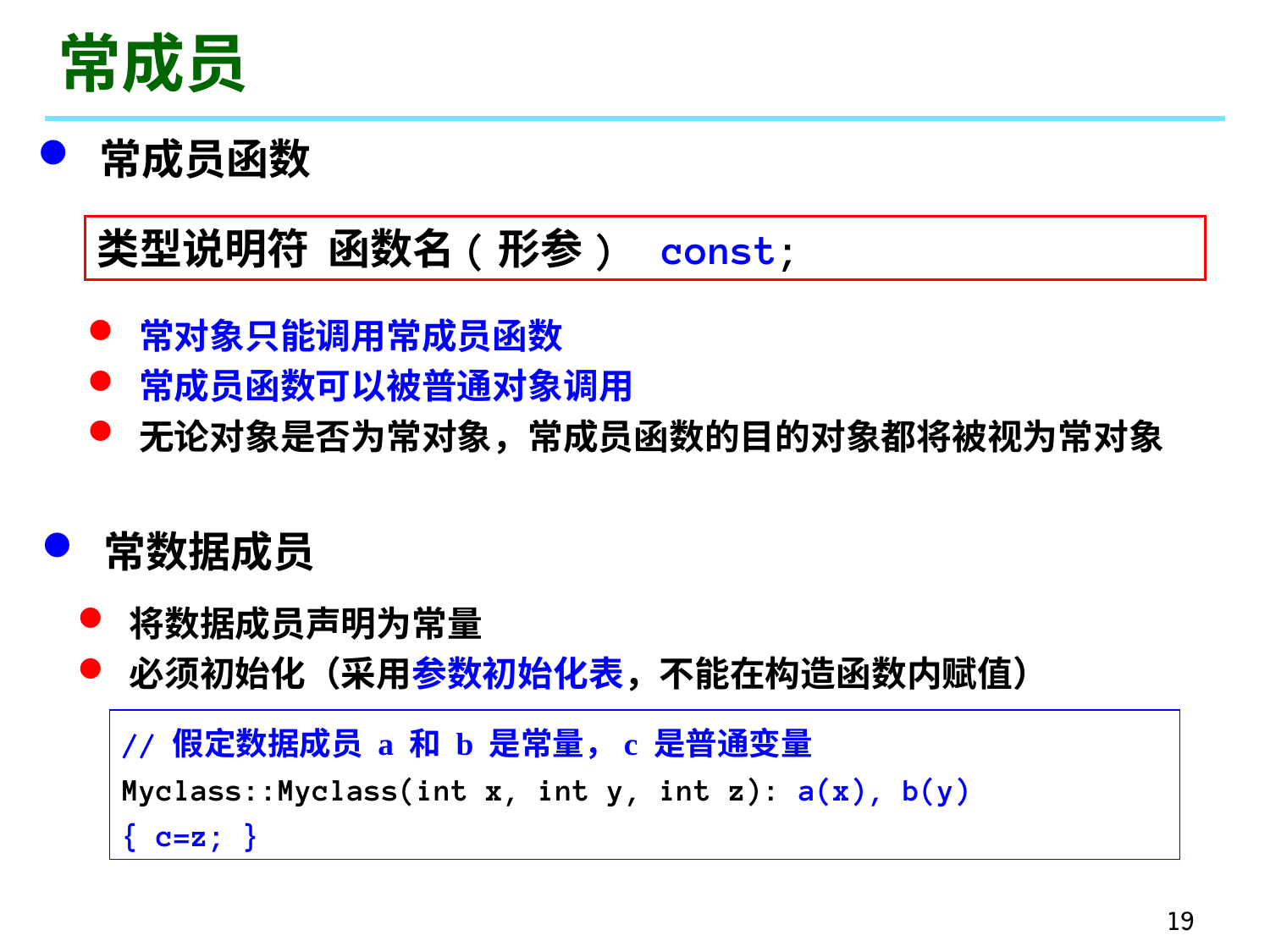

# 常成员
 常成员函数
类型说明符  函数名(形参)  const;
 常对象只能调用常成员函数
 常成员函数可以被普通对象调用
 无论对象是否为常对象，常成员函数的目的对象都将被视为常对象
 常数据成员
 将数据成员声明为常量
 必须初始化（采用参数初始化表，不能在构造函数内赋值）
// 假定数据成员 a 和 b 是常量，c 是普通变量
Myclass::Myclass(int x, int y, int z): a(x), b(y)
{ c=z; }
19